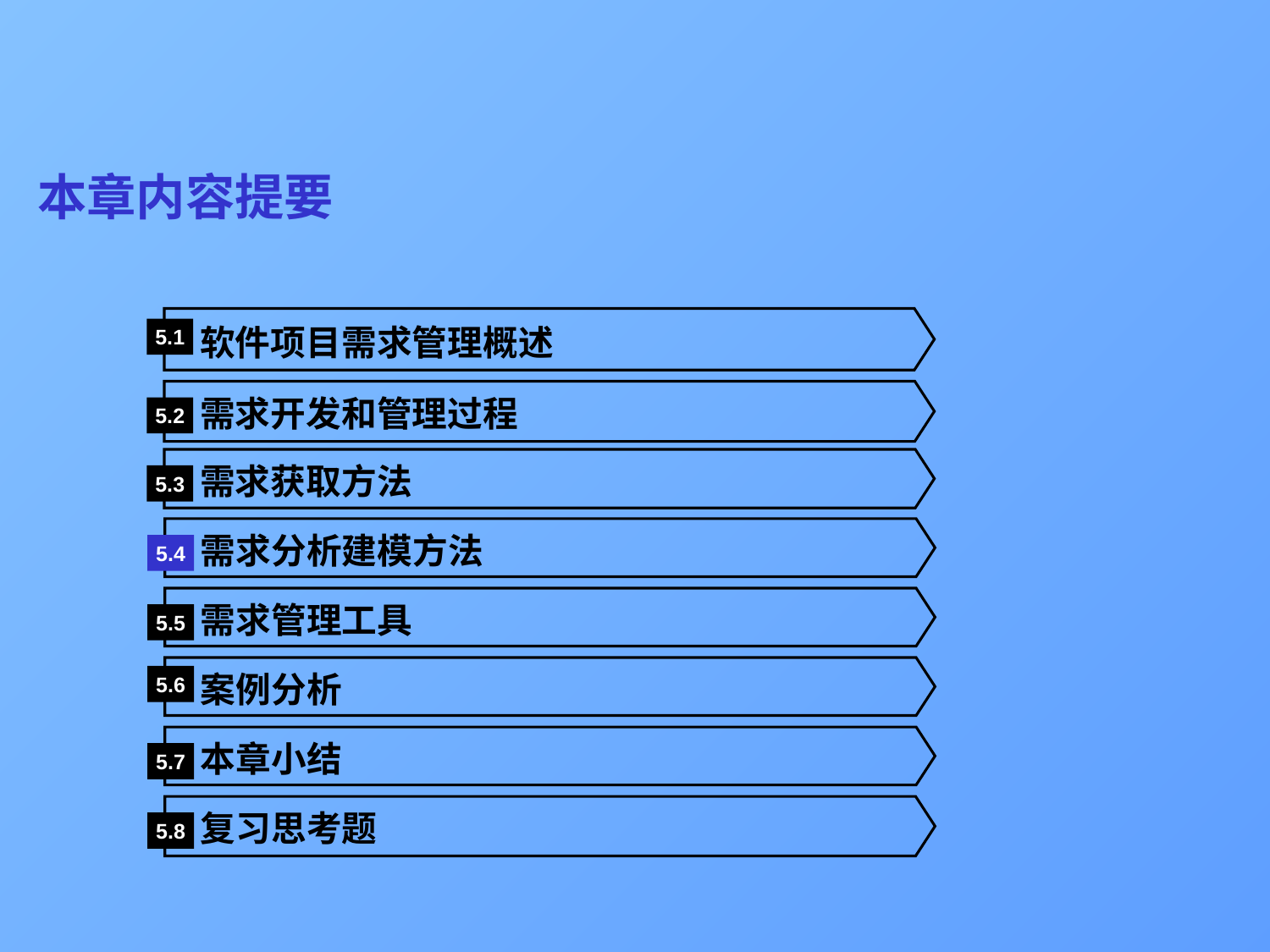

本章内容提要

5.1
软件项目需求管理概述

需求开发和管理过程
5.2

需求获取方法
5.3

需求分析建模方法
5.4

需求管理工具
5.5

5.6
案例分析
本章小结
5.7

复习思考题
5.8